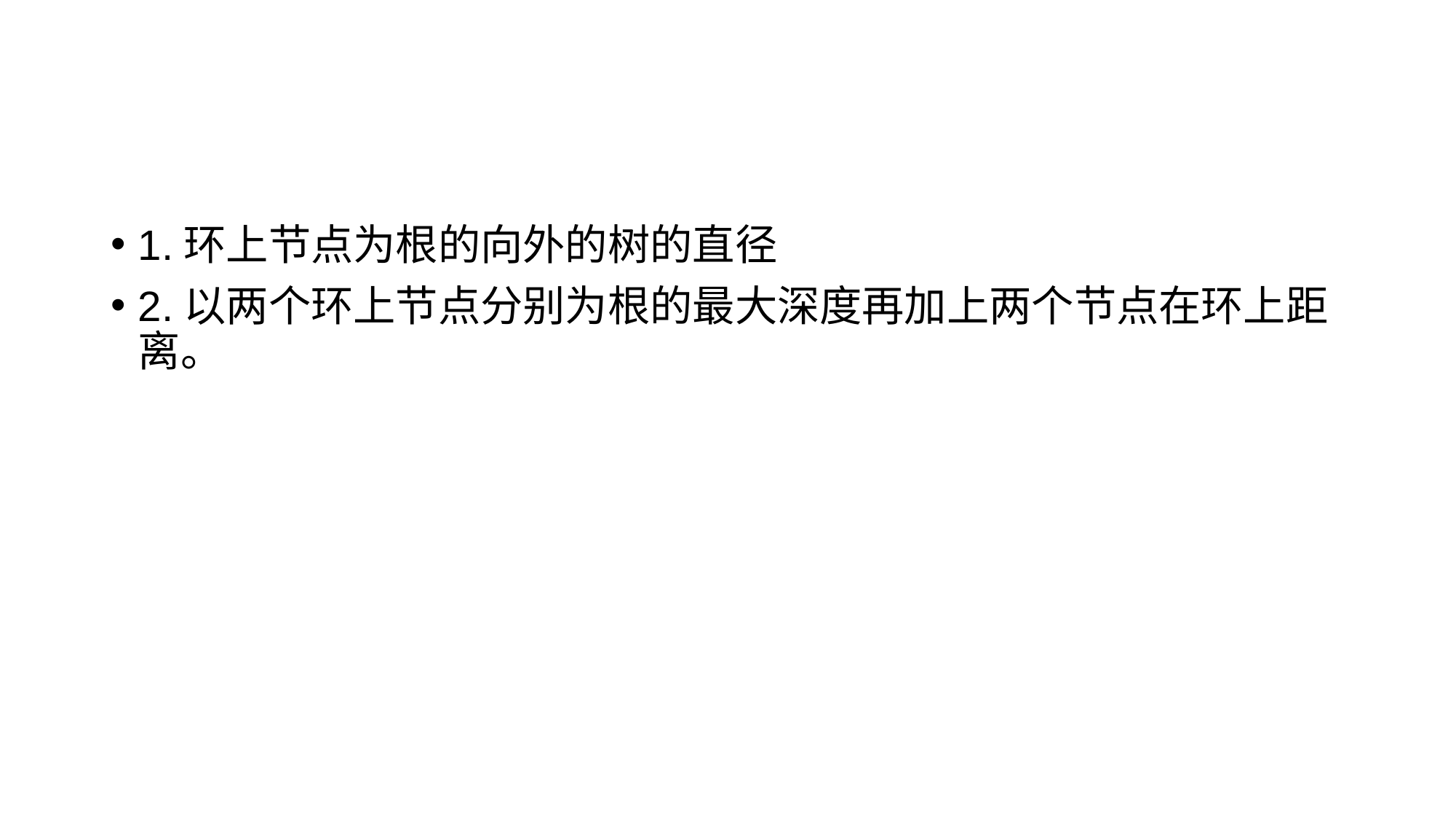

#
1.环上节点为根的向外的树的直径
2.以两个环上节点分别为根的最大深度再加上两个节点在环上距离。